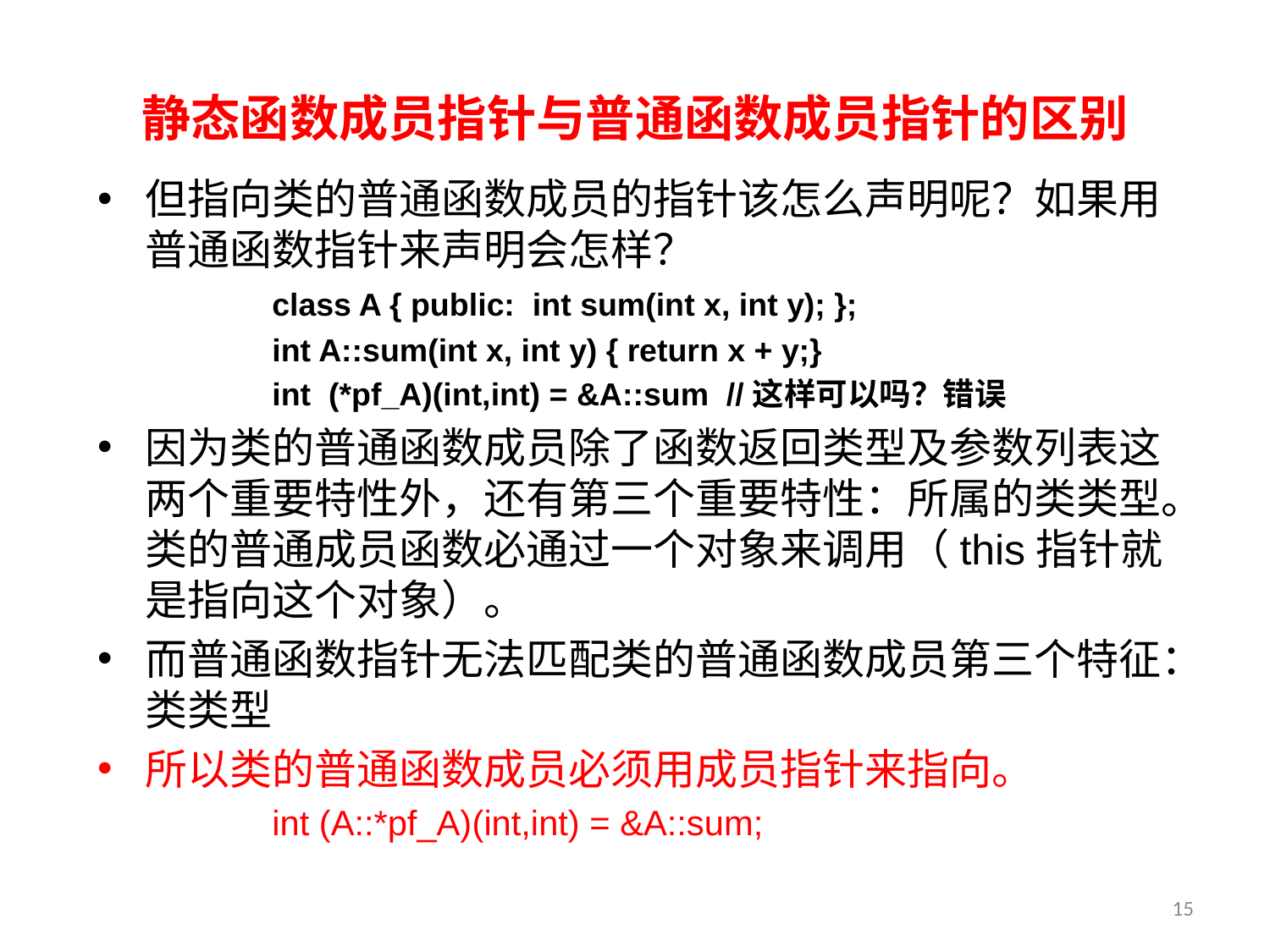

# 静态函数成员指针与普通函数成员指针的区别
但指向类的普通函数成员的指针该怎么声明呢？如果用普通函数指针来声明会怎样？
		class A { public:  int sum(int x, int y); };
		int A::sum(int x, int y) { return x + y;}
		int  (*pf_A)(int,int) = &A::sum  //这样可以吗？错误
因为类的普通函数成员除了函数返回类型及参数列表这两个重要特性外，还有第三个重要特性：所属的类类型。类的普通成员函数必通过一个对象来调用（this指针就是指向这个对象）。
而普通函数指针无法匹配类的普通函数成员第三个特征：类类型
所以类的普通函数成员必须用成员指针来指向。
		int (A::*pf_A)(int,int) = &A::sum;
15